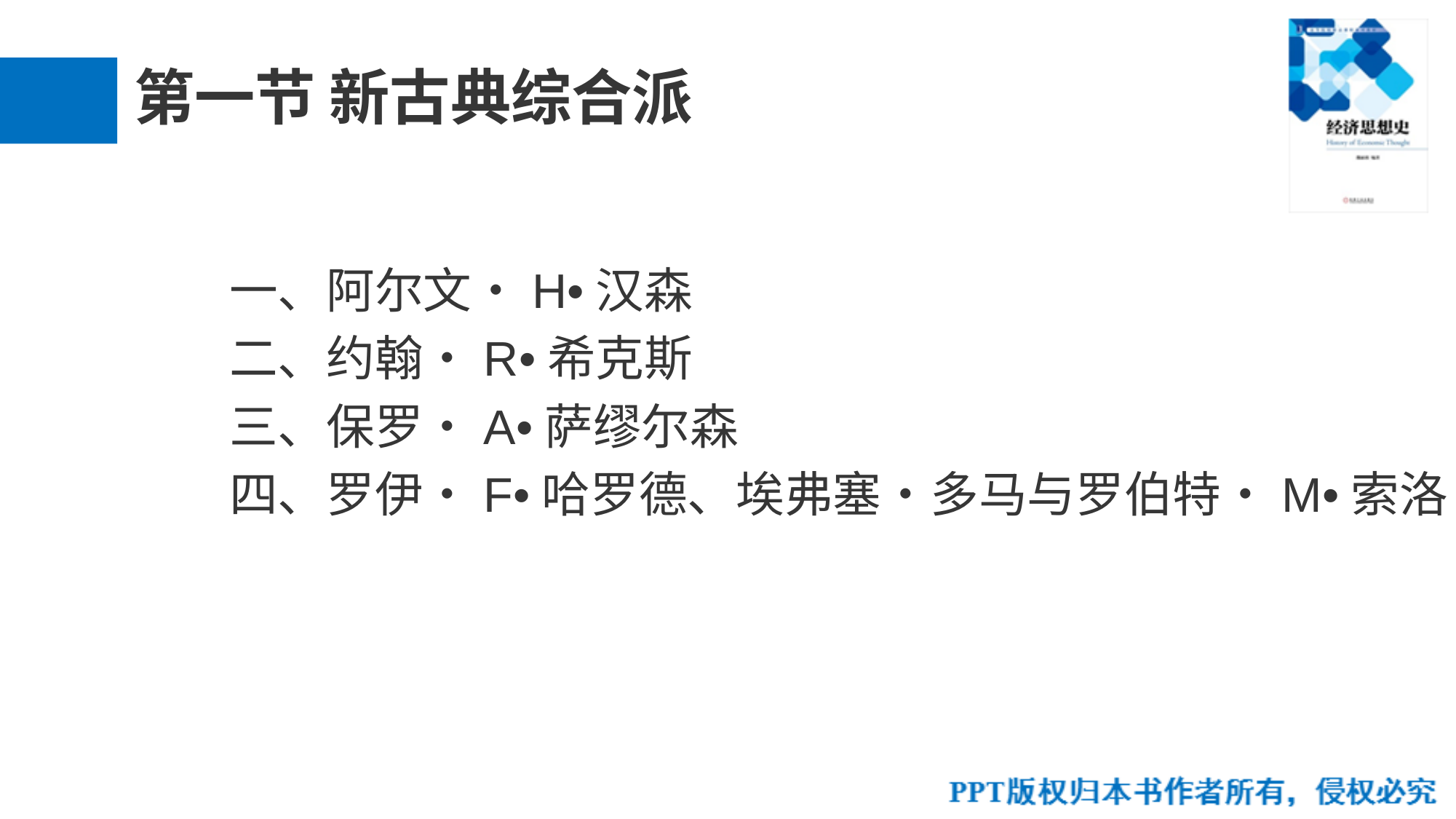

# 第一节 新古典综合派

一、阿尔文•H•汉森
二、约翰•R•希克斯
三、保罗•A•萨缪尔森
四、罗伊•F•哈罗德、埃弗塞•多马与罗伯特•M•索洛